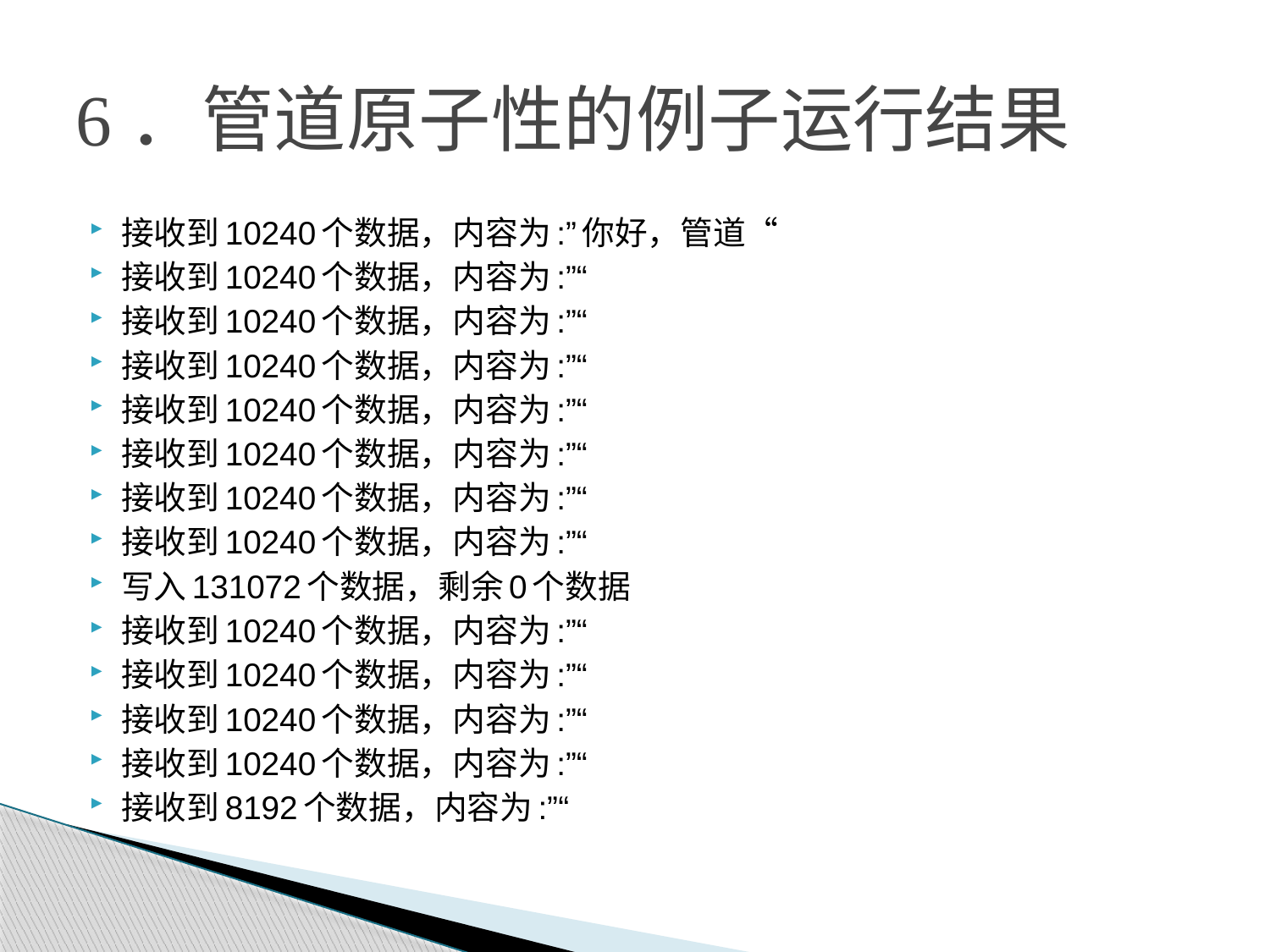

# 6．管道原子性的例子运行结果
接收到10240个数据，内容为:”你好，管道“
接收到10240个数据，内容为:”“
接收到10240个数据，内容为:”“
接收到10240个数据，内容为:”“
接收到10240个数据，内容为:”“
接收到10240个数据，内容为:”“
接收到10240个数据，内容为:”“
接收到10240个数据，内容为:”“
写入131072个数据，剩余0个数据
接收到10240个数据，内容为:”“
接收到10240个数据，内容为:”“
接收到10240个数据，内容为:”“
接收到10240个数据，内容为:”“
接收到8192个数据，内容为:”“